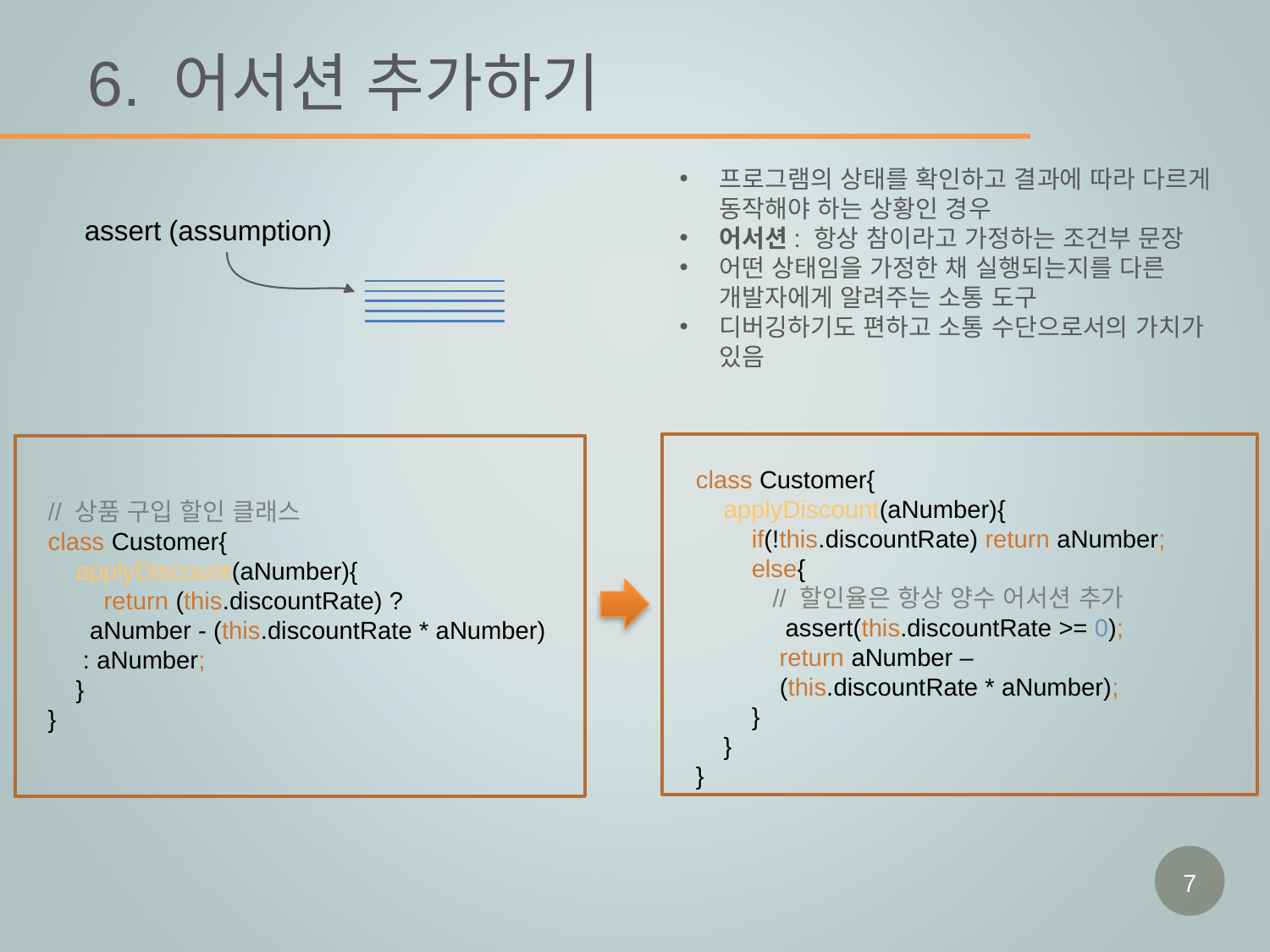

# 6. 어서션 추가하기
프로그램의 상태를 확인하고 결과에 따라 다르게 동작해야 하는 상황인 경우
어서션: 항상 참이라고 가정하는 조건부 문장
어떤 상태임을 가정한 채 실행되는지를 다른 개발자에게 알려주는 소통 도구
디버깅하기도 편하고 소통 수단으로서의 가치가 있음
assert (assumption)

class Customer{
    applyDiscount(aNumber){
        if(!this.discountRate) return aNumber;
        else{
           // 할인율은 항상 양수 어서션 추가
            assert(this.discountRate >= 0);
            return aNumber –
            (this.discountRate * aNumber);
        }
    }
}
// 상품 구입 할인 클래스
class Customer{
    applyDiscount(aNumber){
        return (this.discountRate) ?
      aNumber - (this.discountRate * aNumber)
     : aNumber;
    }
}